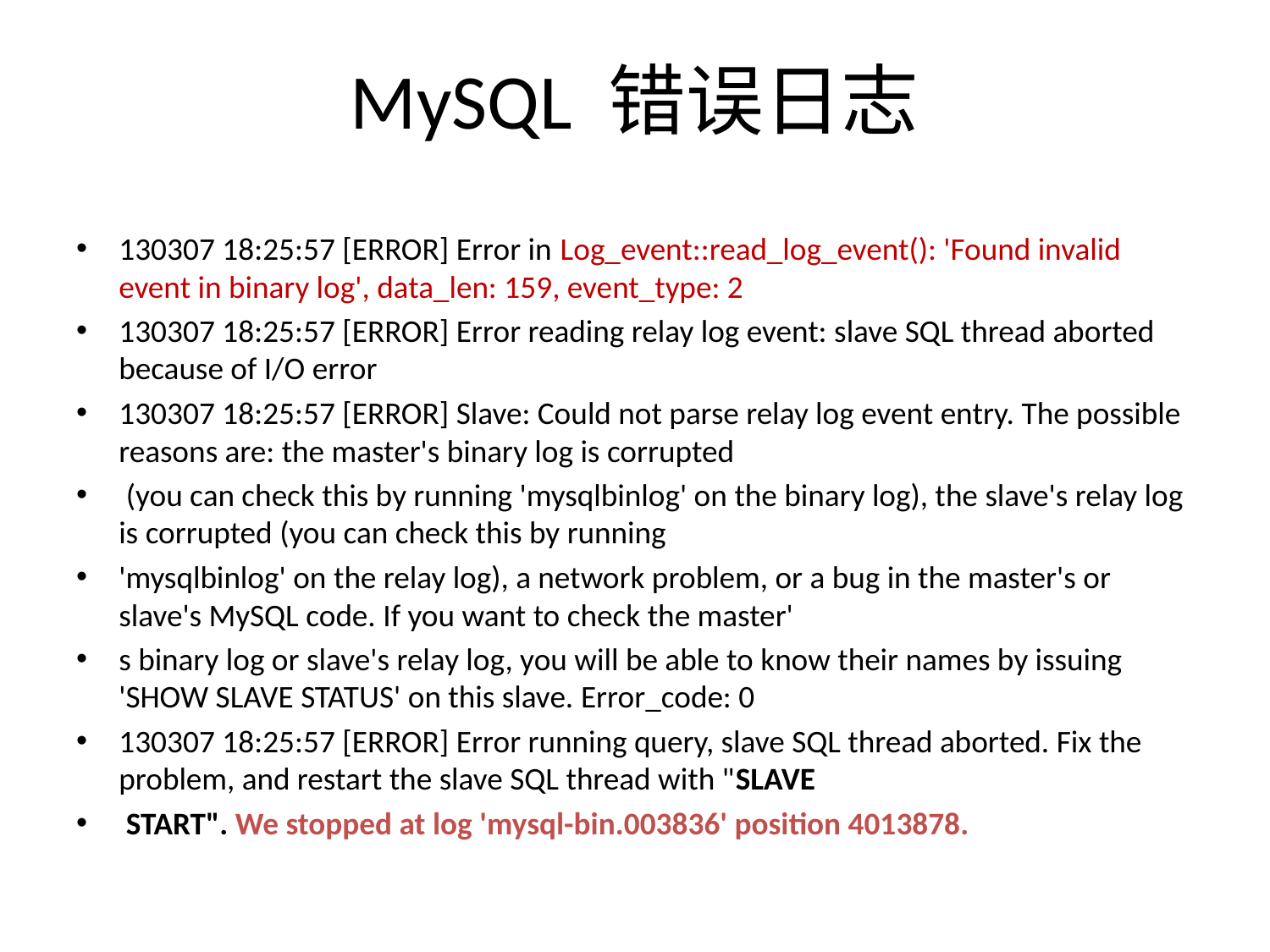

# MySQL 错误日志
130307 18:25:57 [ERROR] Error in Log_event::read_log_event(): 'Found invalid event in binary log', data_len: 159, event_type: 2
130307 18:25:57 [ERROR] Error reading relay log event: slave SQL thread aborted because of I/O error
130307 18:25:57 [ERROR] Slave: Could not parse relay log event entry. The possible reasons are: the master's binary log is corrupted
 (you can check this by running 'mysqlbinlog' on the binary log), the slave's relay log is corrupted (you can check this by running
'mysqlbinlog' on the relay log), a network problem, or a bug in the master's or slave's MySQL code. If you want to check the master'
s binary log or slave's relay log, you will be able to know their names by issuing 'SHOW SLAVE STATUS' on this slave. Error_code: 0
130307 18:25:57 [ERROR] Error running query, slave SQL thread aborted. Fix the problem, and restart the slave SQL thread with "SLAVE
 START". We stopped at log 'mysql-bin.003836' position 4013878.